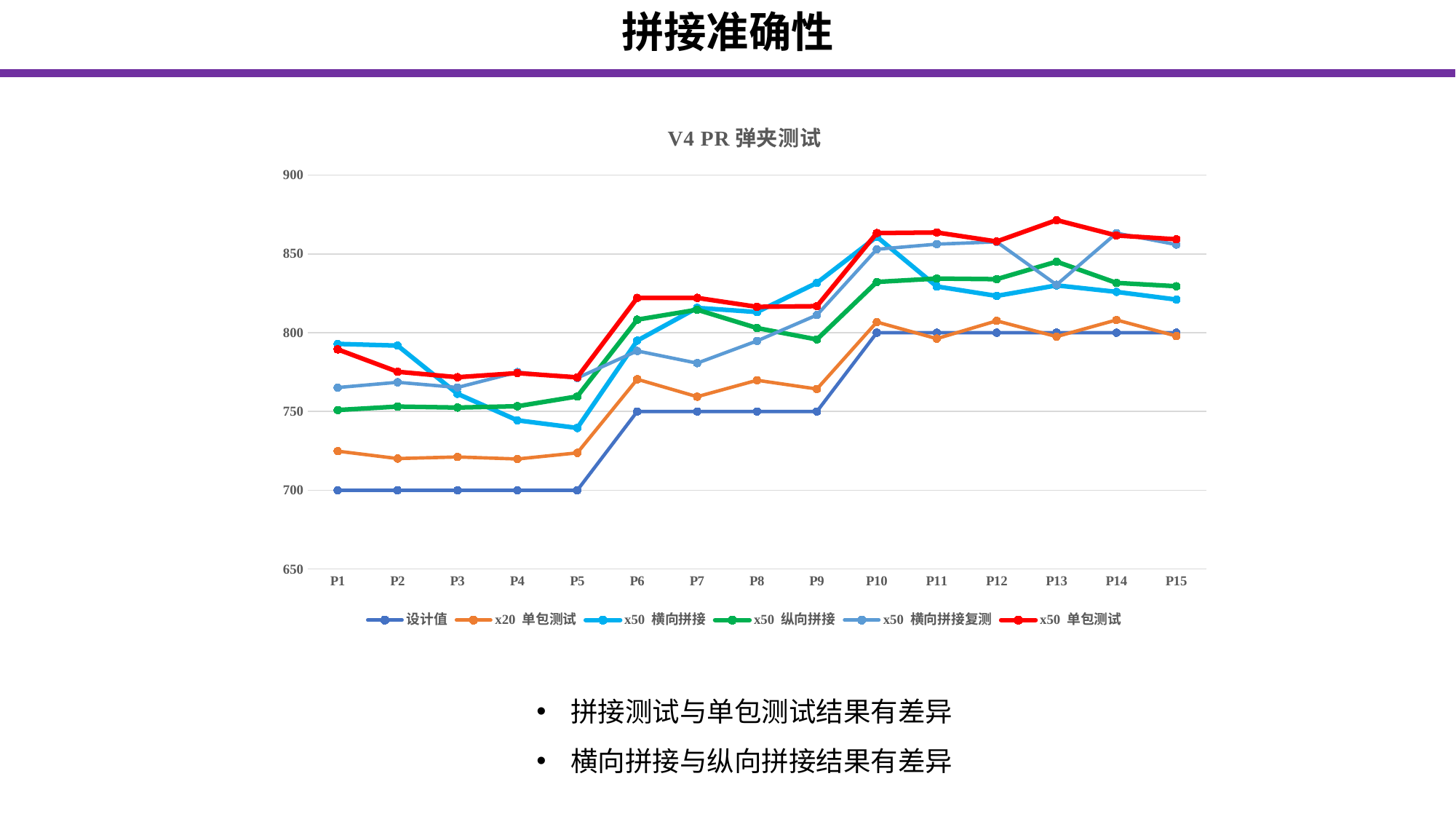

拼接准确性

### Chart: V4 PR弹夹测试

| Category | 设计值 | x20 单包测试 | x50 横向拼接 | x50 纵向拼接 | x50 横向拼接复测 | x50 单包测试 |
|---|---|---|---|---|---|---|
| P1 | 700.0 | 724.811317929191 | 792.899539591049 | 750.926696919074 | 765.168736574125 | 789.414516848786 |
| P2 | 700.0 | 720.122721241003 | 791.80814961346 | 753.083118030081 | 768.496283575494 | 775.201888521982 |
| P3 | 700.0 | 721.127353338613 | 761.1854071745 | 752.473028223747 | 765.244653938476 | 771.724622759256 |
| P4 | 700.0 | 719.834132597217 | 744.374676489852 | 753.316716220835 | 774.950465059559 | 774.317894145803 |
| P5 | 700.0 | 723.719915775275 | 739.535796215674 | 759.53396877015 | 771.254468813968 | 771.634921392047 |
| P6 | 750.0 | 770.429650057511 | 794.96673942945 | 808.292176450402 | 788.414886547715 | 822.070617082977 |
| P7 | 750.0 | 759.358719993795 | 815.75144119746 | 814.591546402032 | 780.682896784701 | 822.072055771074 |
| P8 | 750.0 | 769.790702977359 | 813.096389639158 | 802.949619912145 | 794.777172806391 | 816.418782313172 |
| P9 | 750.0 | 764.244676849263 | 831.641322927518 | 795.708514774018 | 811.189497486513 | 816.851620865912 |
| P10 | 800.0 | 806.763971330024 | 860.860831461183 | 832.189325377977 | 852.93533252001 | 863.225389912994 |
| P11 | 800.0 | 796.234260643481 | 829.328302205116 | 834.343926027671 | 856.177908513516 | 863.592949196301 |
| P12 | 800.0 | 807.501807694423 | 823.329451480034 | 833.956639952856 | 857.615214860184 | 857.88122570733 |
| P13 | 800.0 | 797.528772316775 | 830.012319263105 | 845.079246113554 | 830.407794928716 | 871.414755842967 |
| P14 | 800.0 | 808.085504240876 | 825.906914176341 | 831.606405490883 | 863.169057441539 | 861.680831391745 |
| P15 | 800.0 | 797.895641935393 | 821.013378158344 | 829.461046807511 | 855.896922798637 | 859.250539378402 |
拼接测试与单包测试结果有差异
横向拼接与纵向拼接结果有差异